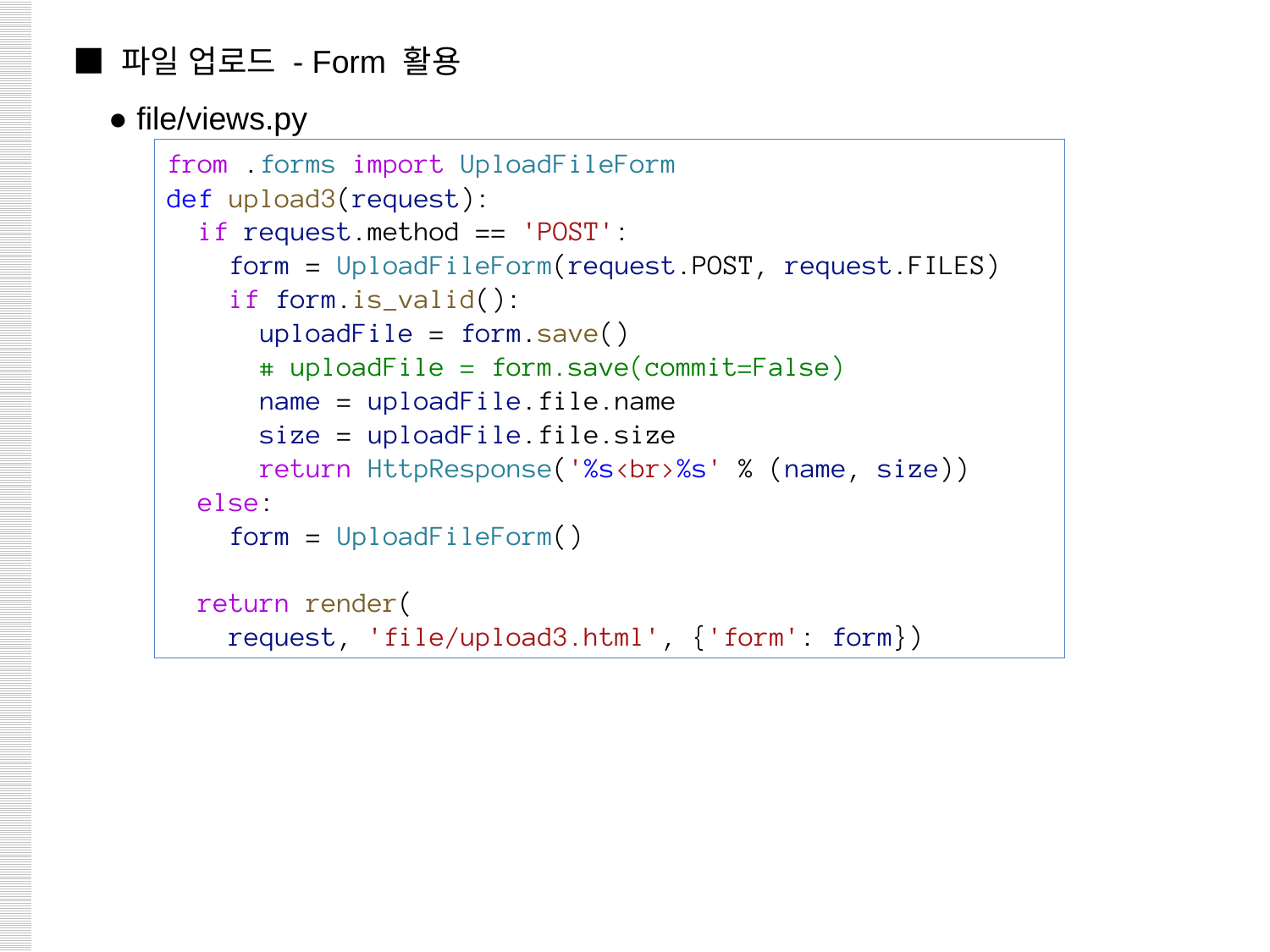

■ 파일 업로드 - Form 활용
    ● file/views.py
from .forms import UploadFileForm
def upload3(request):
  if request.method == 'POST':
    form = UploadFileForm(request.POST, request.FILES)
    if form.is_valid():
      uploadFile = form.save()
      # uploadFile = form.save(commit=False)
      name = uploadFile.file.name
      size = uploadFile.file.size
      return HttpResponse('%s<br>%s' % (name, size))
  else:
    form = UploadFileForm()
  return render(
    request, 'file/upload3.html', {'form': form})